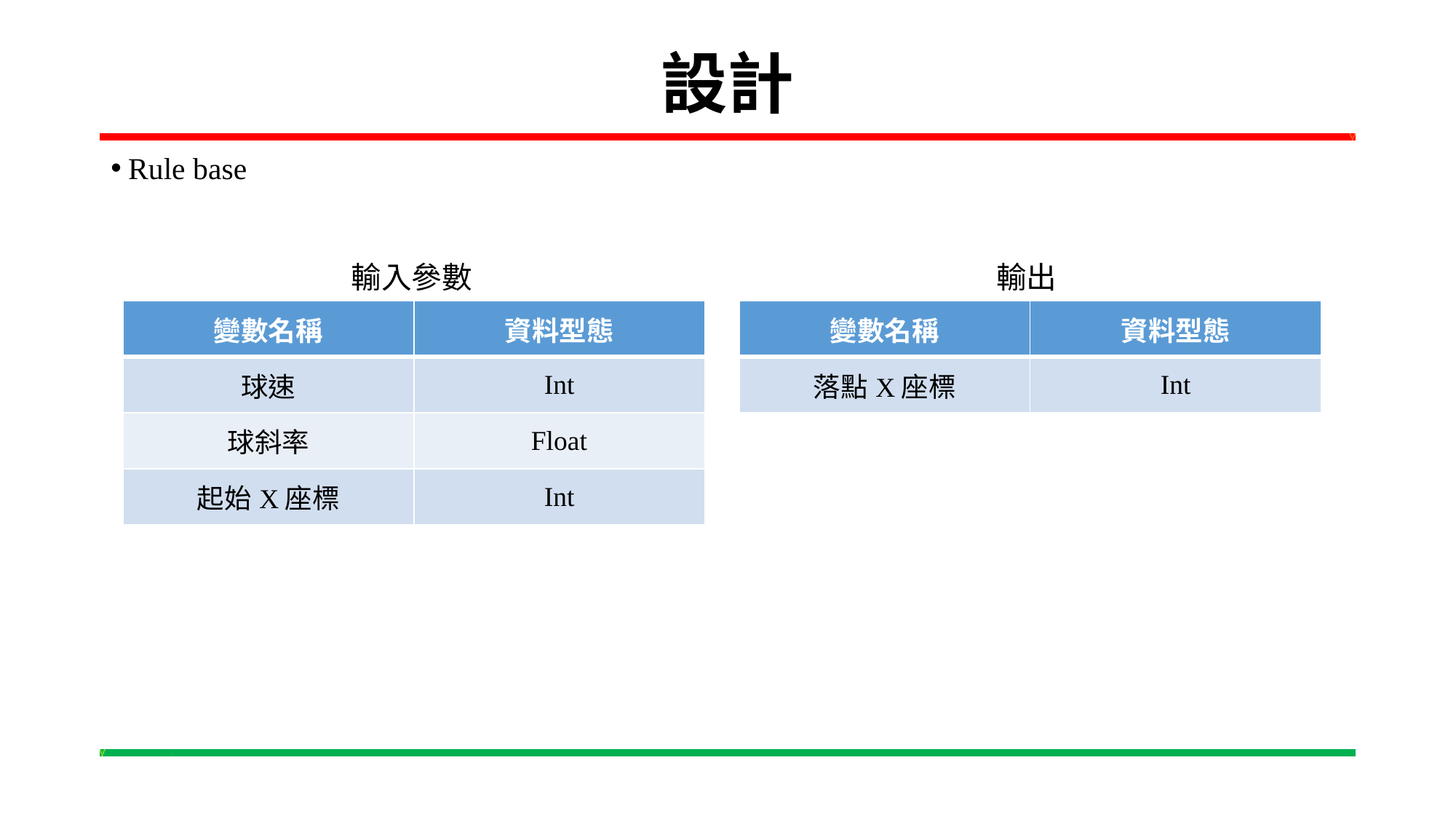

# 設計
Rule base

輸入參數
輸出
| 變數名稱 | 資料型態 |
| --- | --- |
| 球速 | Int |
| 球斜率 | Float |
| 起始X座標 | Int |
| 變數名稱 | 資料型態 |
| --- | --- |
| 落點X座標 | Int |